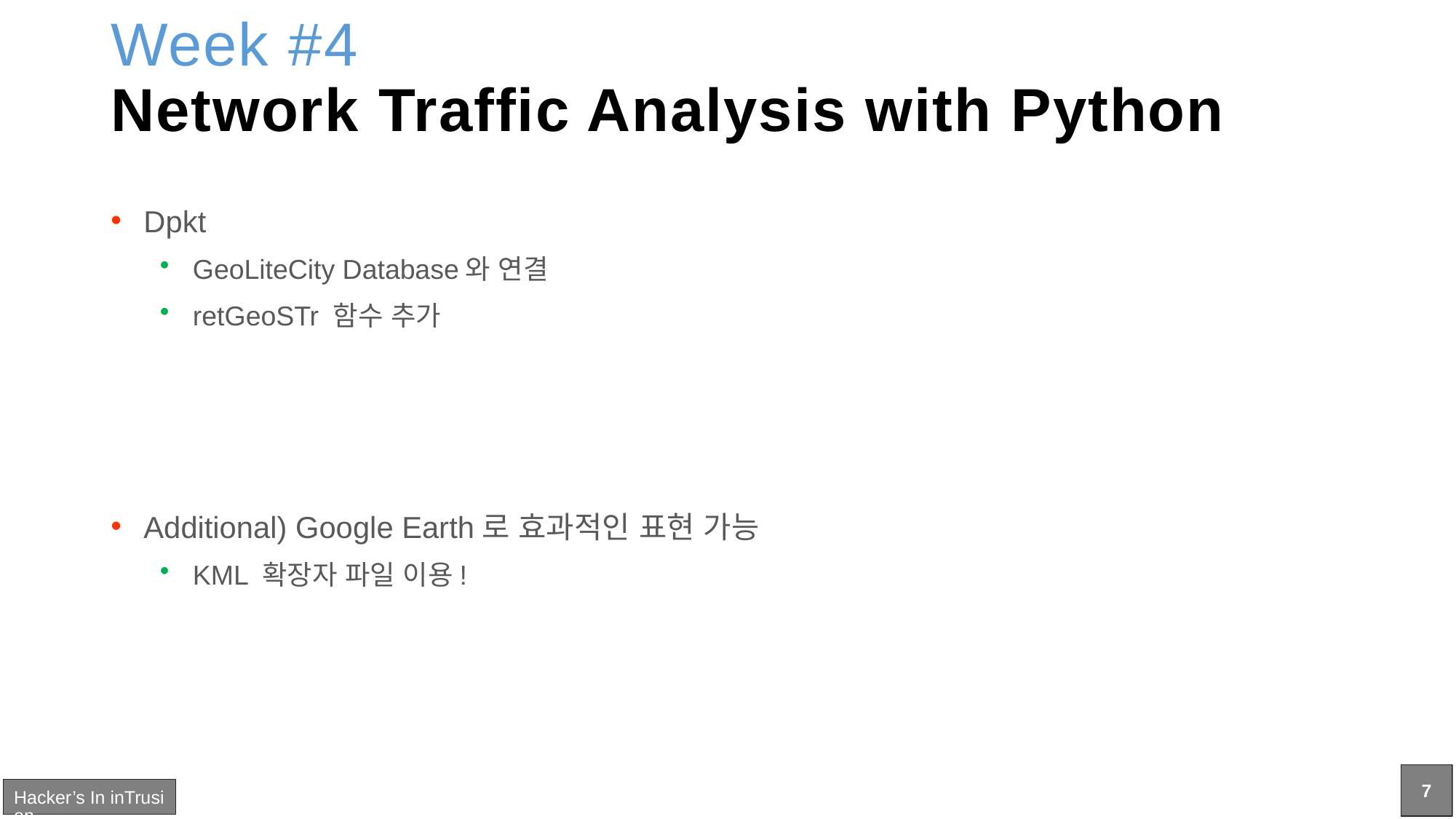

# Week #4 Network Traffic Analysis with Python
Dpkt
GeoLiteCity Database와 연결
retGeoSTr 함수 추가

Additional) Google Earth로 효과적인 표현 가능
KML 확장자 파일 이용!

7
Hacker’s In inTrusion